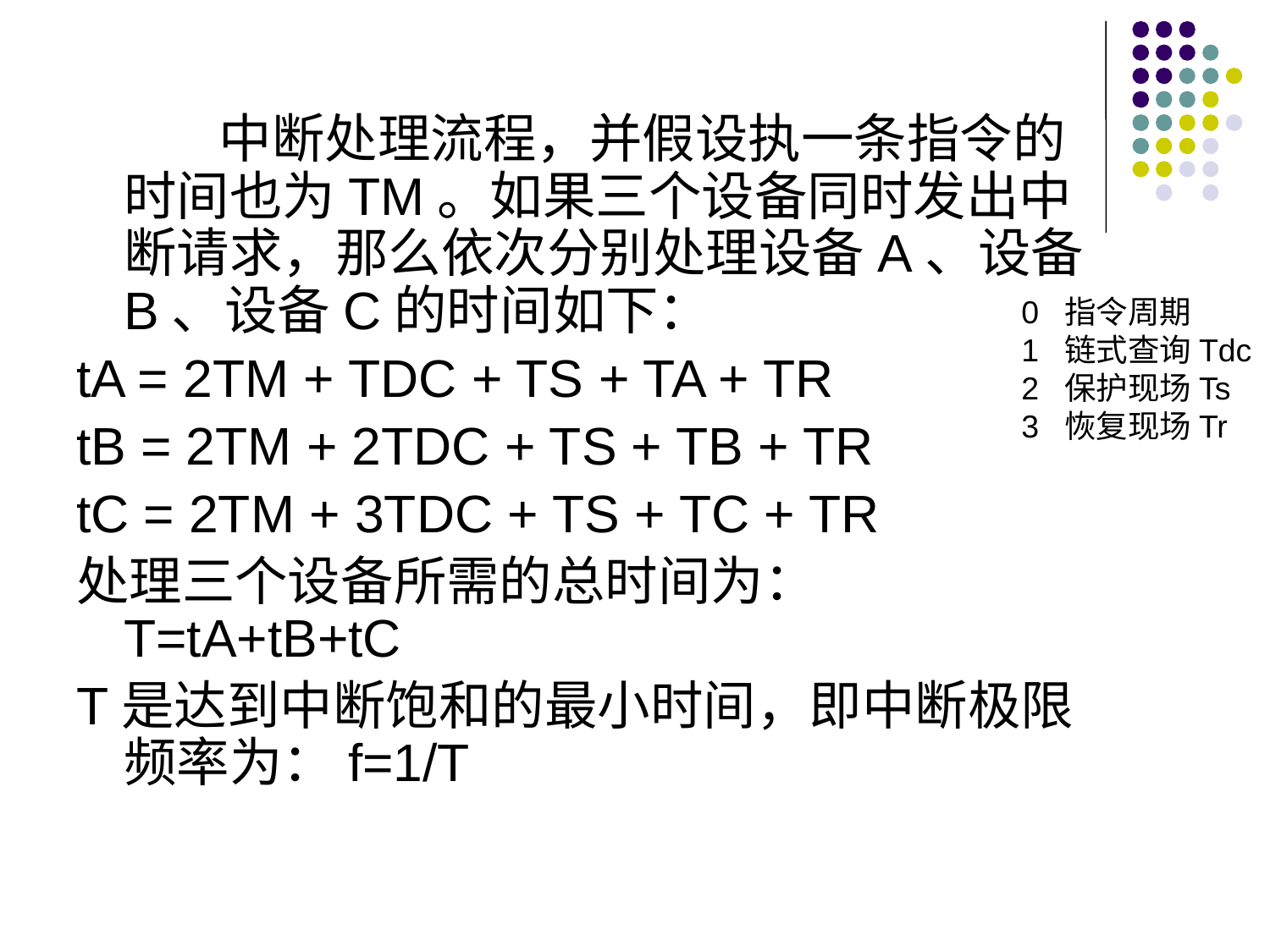

中断处理流程，并假设执一条指令的时间也为TM。如果三个设备同时发出中断请求，那么依次分别处理设备A、设备B、设备C的时间如下：
tA = 2TM + TDC + TS + TA + TR
tB = 2TM + 2TDC + TS + TB + TR
tC = 2TM + 3TDC + TS + TC + TR
处理三个设备所需的总时间为：T=tA+tB+tC
T是达到中断饱和的最小时间，即中断极限频率为：f=1/T
0  指令周期
1  链式查询Tdc
2  保护现场Ts
3  恢复现场Tr
22